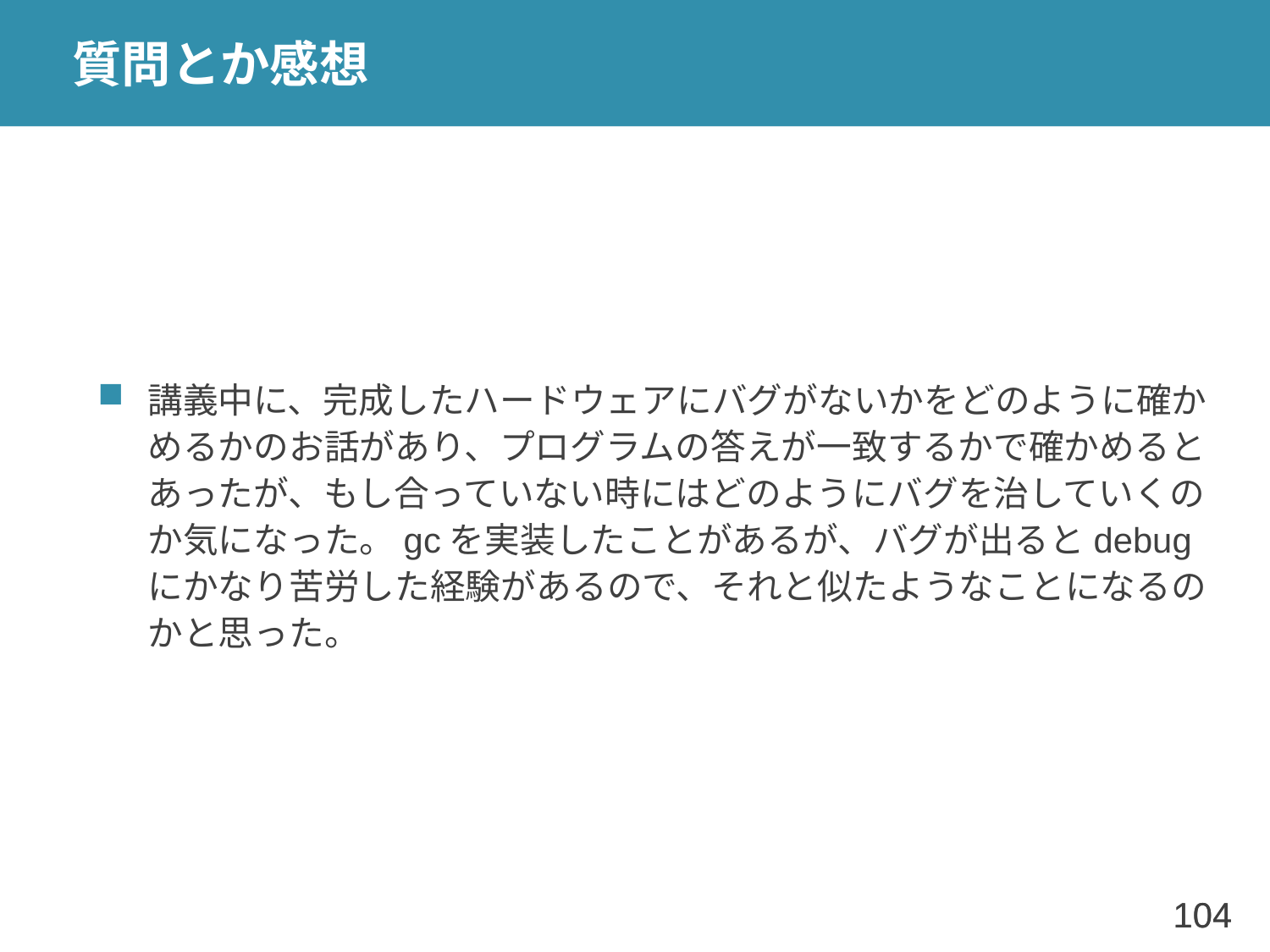

# 質問とか感想
講義中に、完成したハードウェアにバグがないかをどのように確かめるかのお話があり、プログラムの答えが一致するかで確かめるとあったが、もし合っていない時にはどのようにバグを治していくのか気になった。gcを実装したことがあるが、バグが出るとdebugにかなり苦労した経験があるので、それと似たようなことになるのかと思った。